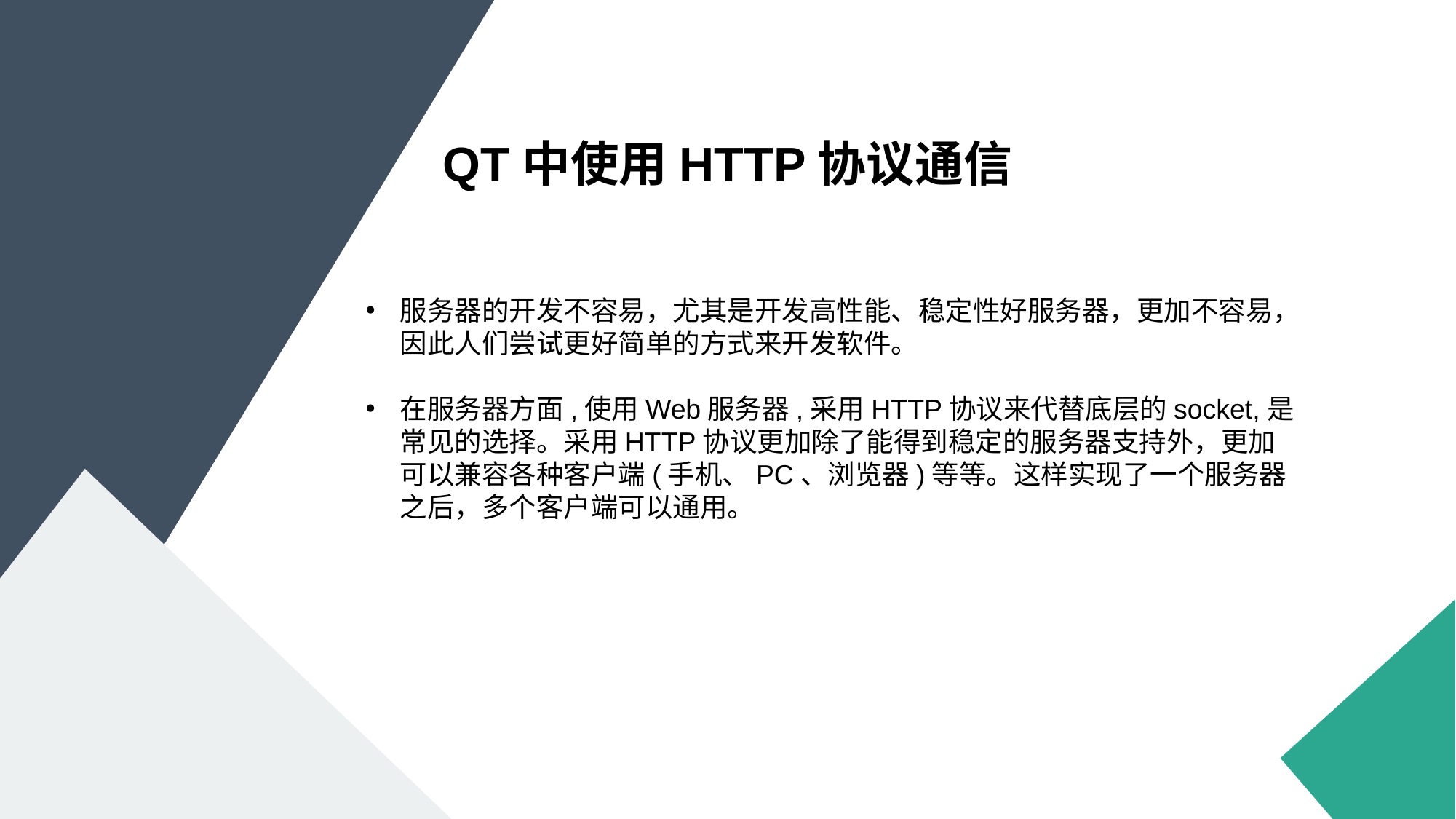

QT中使用HTTP协议通信
服务器的开发不容易，尤其是开发高性能、稳定性好服务器，更加不容易，因此人们尝试更好简单的方式来开发软件。

在服务器方面,使用Web服务器,采用HTTP协议来代替底层的socket,是常见的选择。采用HTTP协议更加除了能得到稳定的服务器支持外，更加可以兼容各种客户端(手机、PC、浏览器)等等。这样实现了一个服务器之后，多个客户端可以通用。